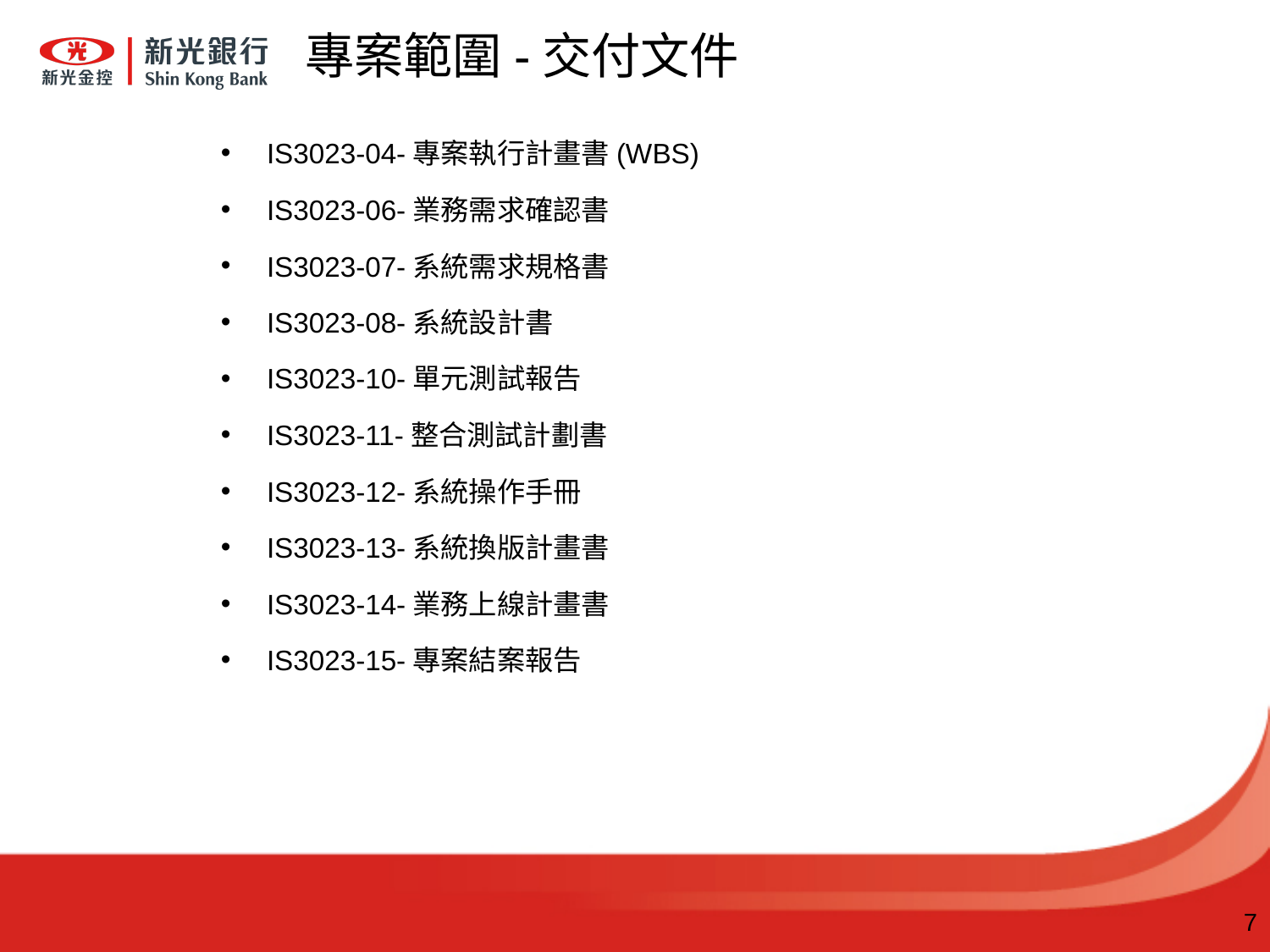

# 專案範圍-交付文件
IS3023-04-專案執行計畫書(WBS)
IS3023-06-業務需求確認書
IS3023-07-系統需求規格書
IS3023-08-系統設計書
IS3023-10-單元測試報告
IS3023-11-整合測試計劃書
IS3023-12-系統操作手冊
IS3023-13-系統換版計畫書
IS3023-14-業務上線計畫書
IS3023-15-專案結案報告